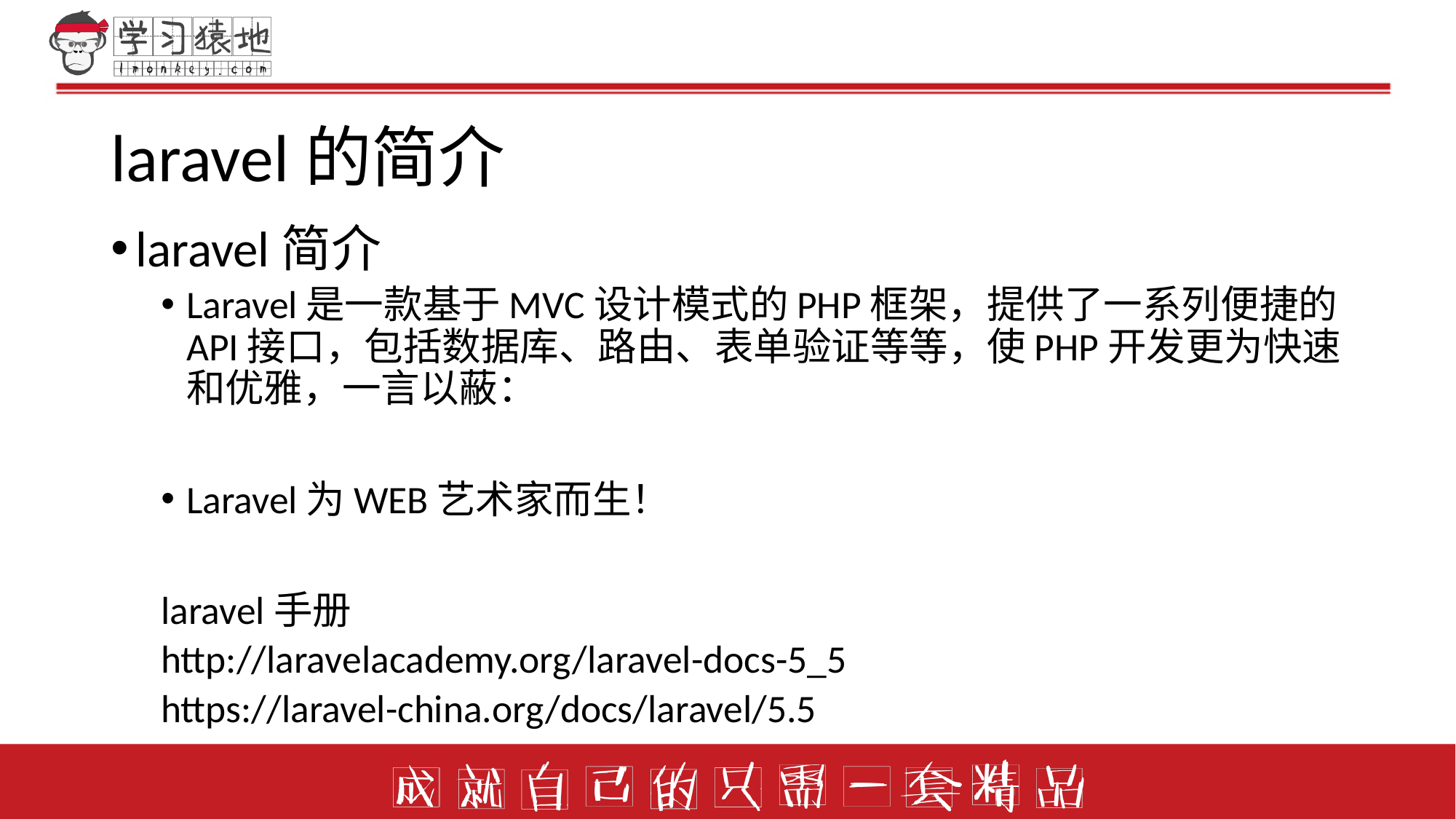

# laravel的简介
laravel简介
Laravel是一款基于MVC设计模式的PHP框架，提供了一系列便捷的API接口，包括数据库、路由、表单验证等等，使PHP开发更为快速和优雅，一言以蔽：

Laravel为WEB艺术家而生！

laravel手册
http://laravelacademy.org/laravel-docs-5_5
https://laravel-china.org/docs/laravel/5.5